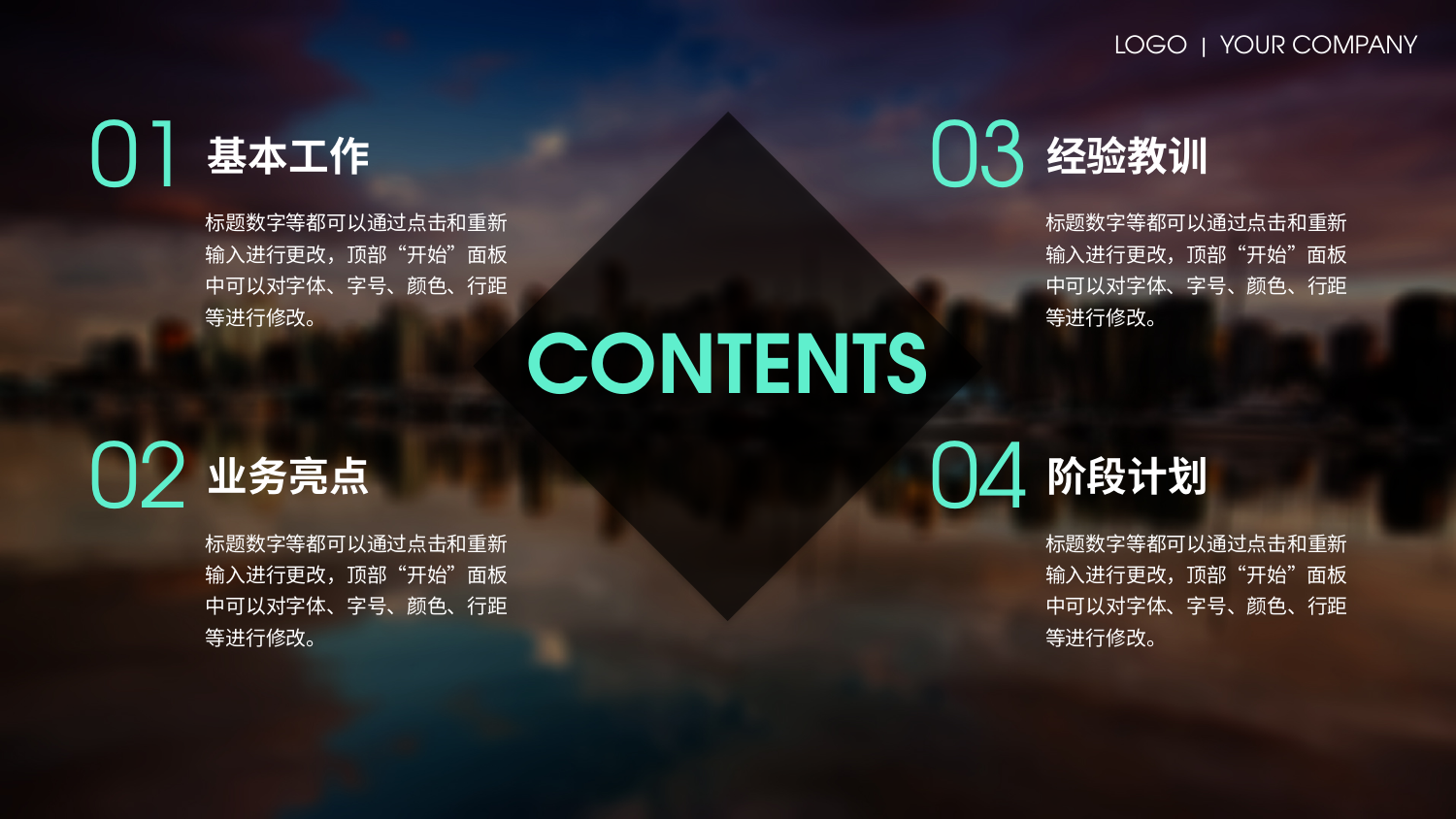

LOGO  |  YOUR COMPANY
01
03
基本工作
经验教训

标题数字等都可以通过点击和重新输入进行更改，顶部“开始”面板中可以对字体、字号、颜色、行距等进行修改。
标题数字等都可以通过点击和重新输入进行更改，顶部“开始”面板中可以对字体、字号、颜色、行距等进行修改。
CONTENTS
02
04
业务亮点
阶段计划
标题数字等都可以通过点击和重新输入进行更改，顶部“开始”面板中可以对字体、字号、颜色、行距等进行修改。
标题数字等都可以通过点击和重新输入进行更改，顶部“开始”面板中可以对字体、字号、颜色、行距等进行修改。